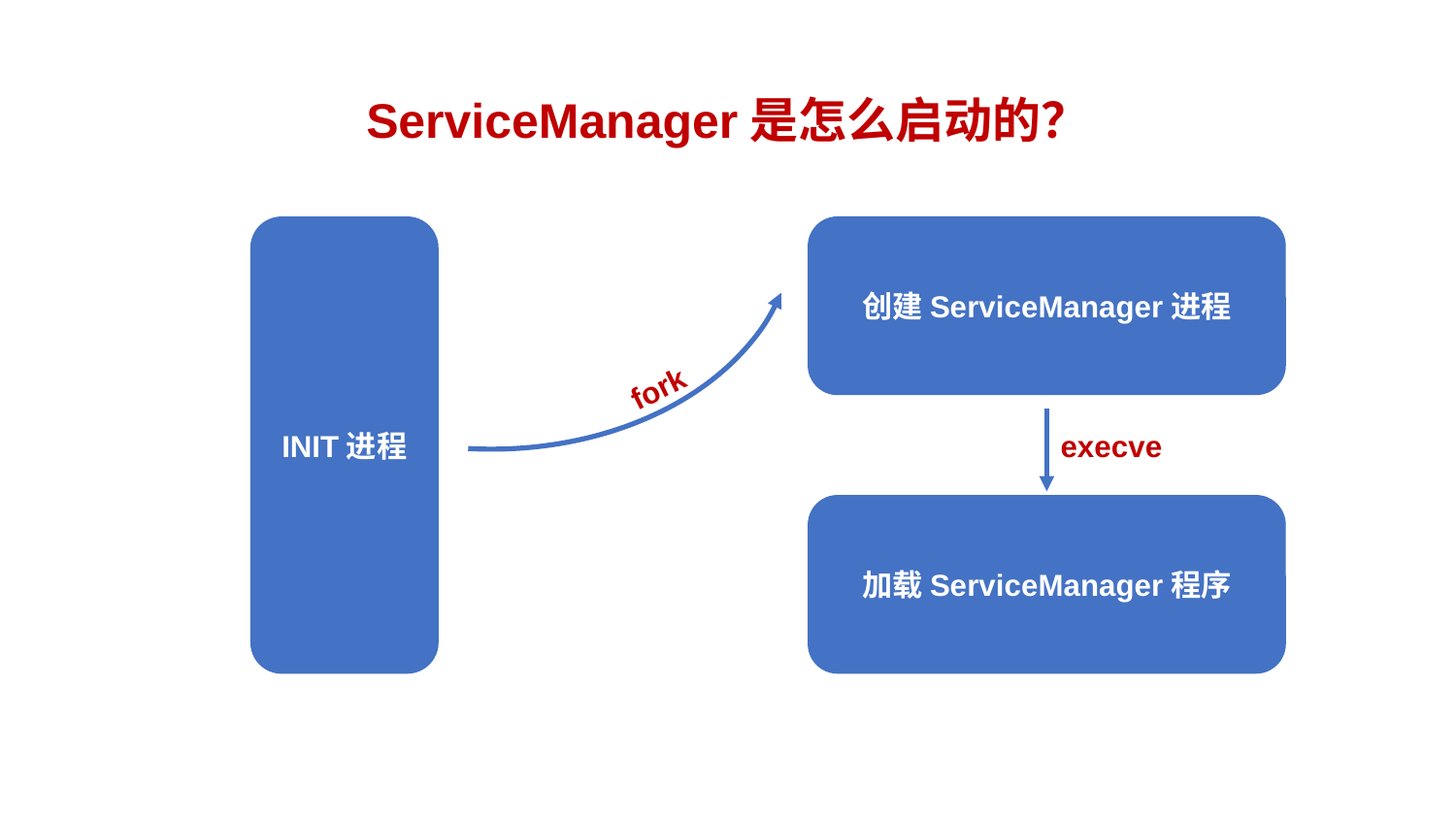

# ServiceManager是怎么启动的？
INIT进程
创建ServiceManager进程
fork
execve
加载ServiceManager程序